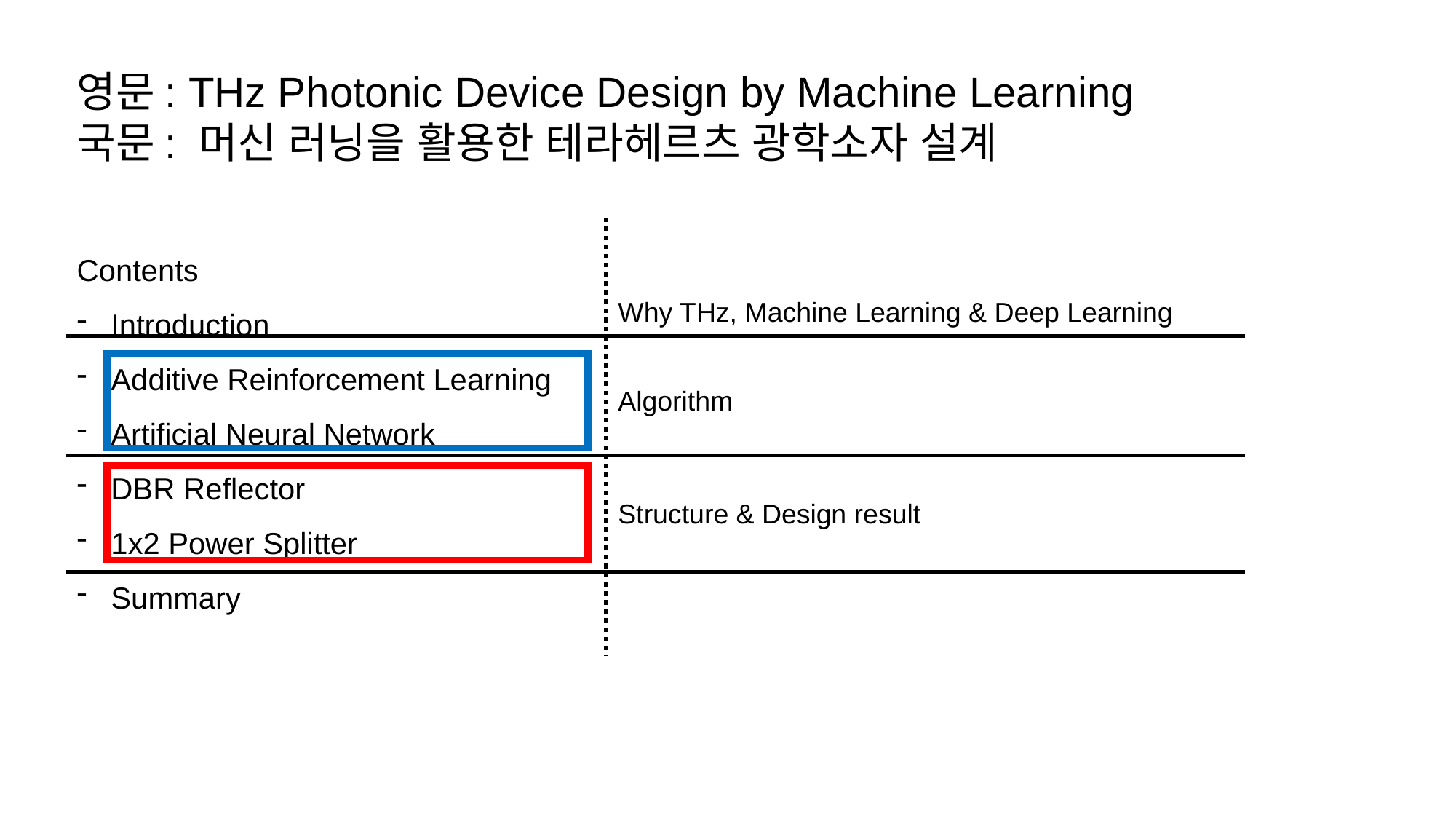

영문: THz Photonic Device Design by Machine Learning
국문: 머신 러닝을 활용한 테라헤르츠 광학소자 설계
Contents
Introduction
Additive Reinforcement Learning
Artificial Neural Network
DBR Reflector
1x2 Power Splitter
Summary
Why THz, Machine Learning & Deep Learning

Algorithm

Structure & Design result